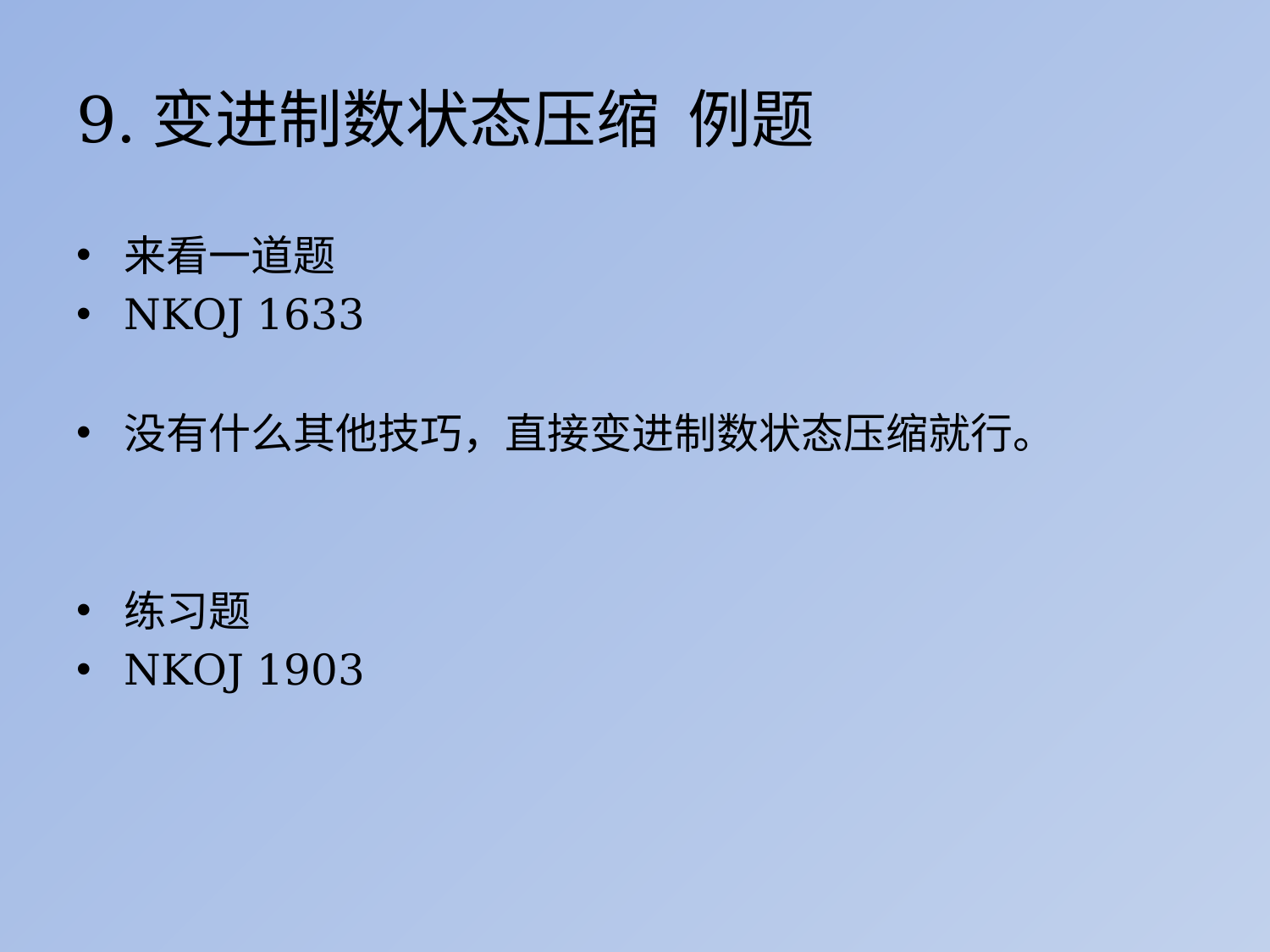

# 9.变进制数状态压缩  例题
来看一道题
NKOJ 1633

没有什么其他技巧，直接变进制数状态压缩就行。

练习题
NKOJ 1903